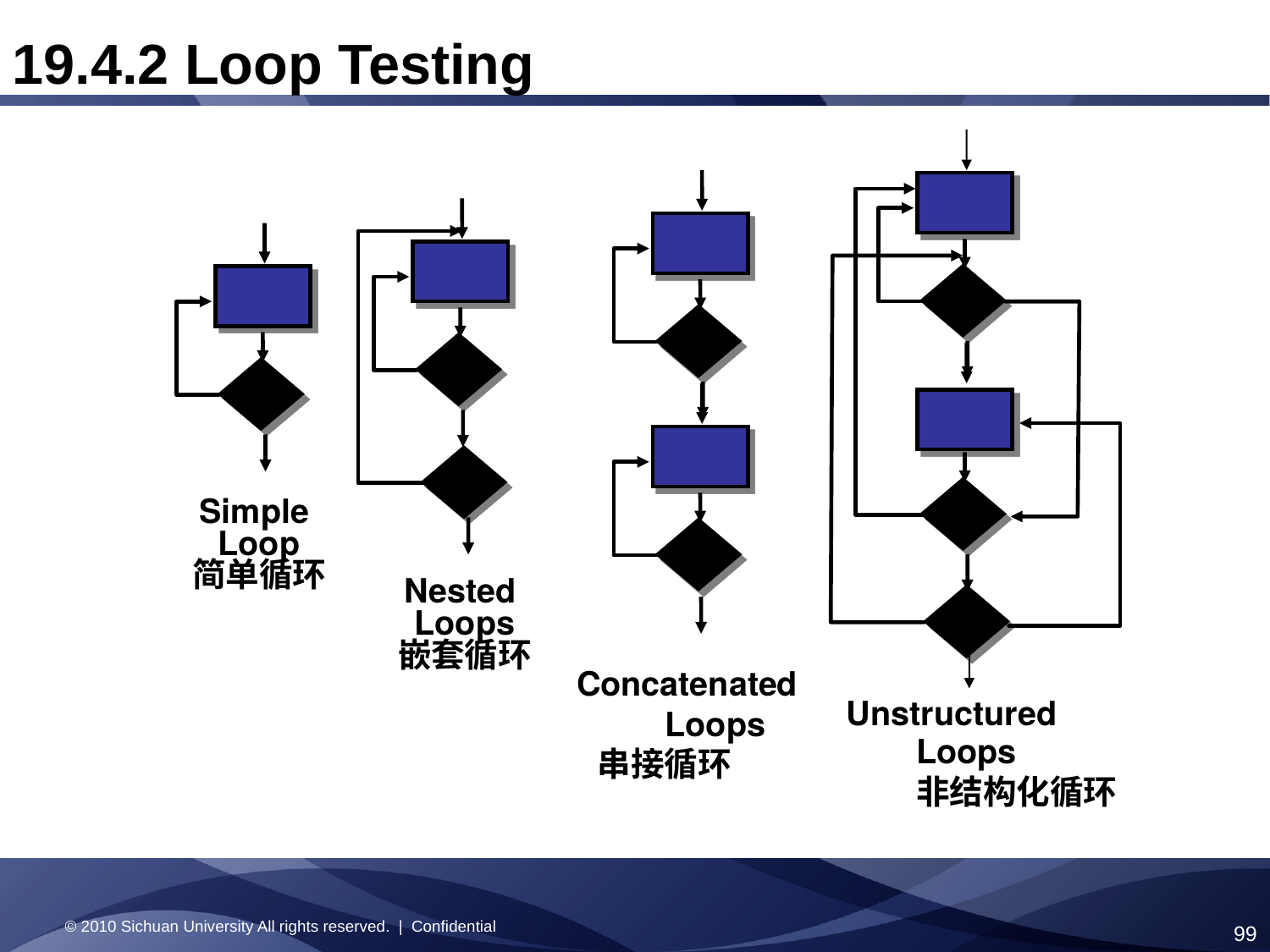

19.4.2 Loop Testing

Simple
Loop
简单循环

Nested
Loops
嵌套循环

Concatenated
       Loops
串接循环
Unstructured
Loops
非结构化循环
© 2010 Sichuan University All rights reserved.  |  Confidential
99